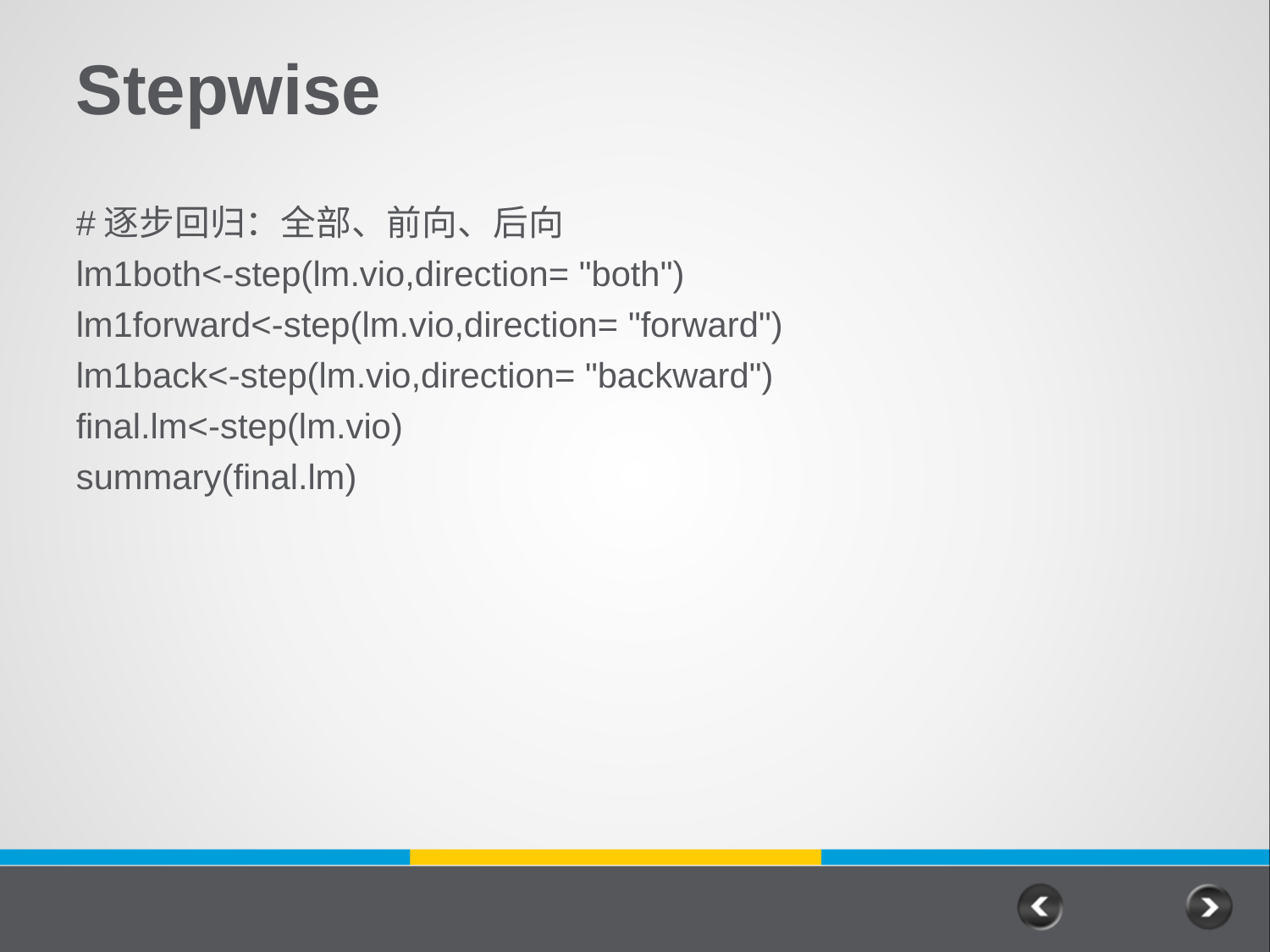

# Stepwise
#逐步回归：全部、前向、后向
lm1both<-step(lm.vio,direction= "both")
lm1forward<-step(lm.vio,direction= "forward")
lm1back<-step(lm.vio,direction= "backward")
final.lm<-step(lm.vio)
summary(final.lm)
18